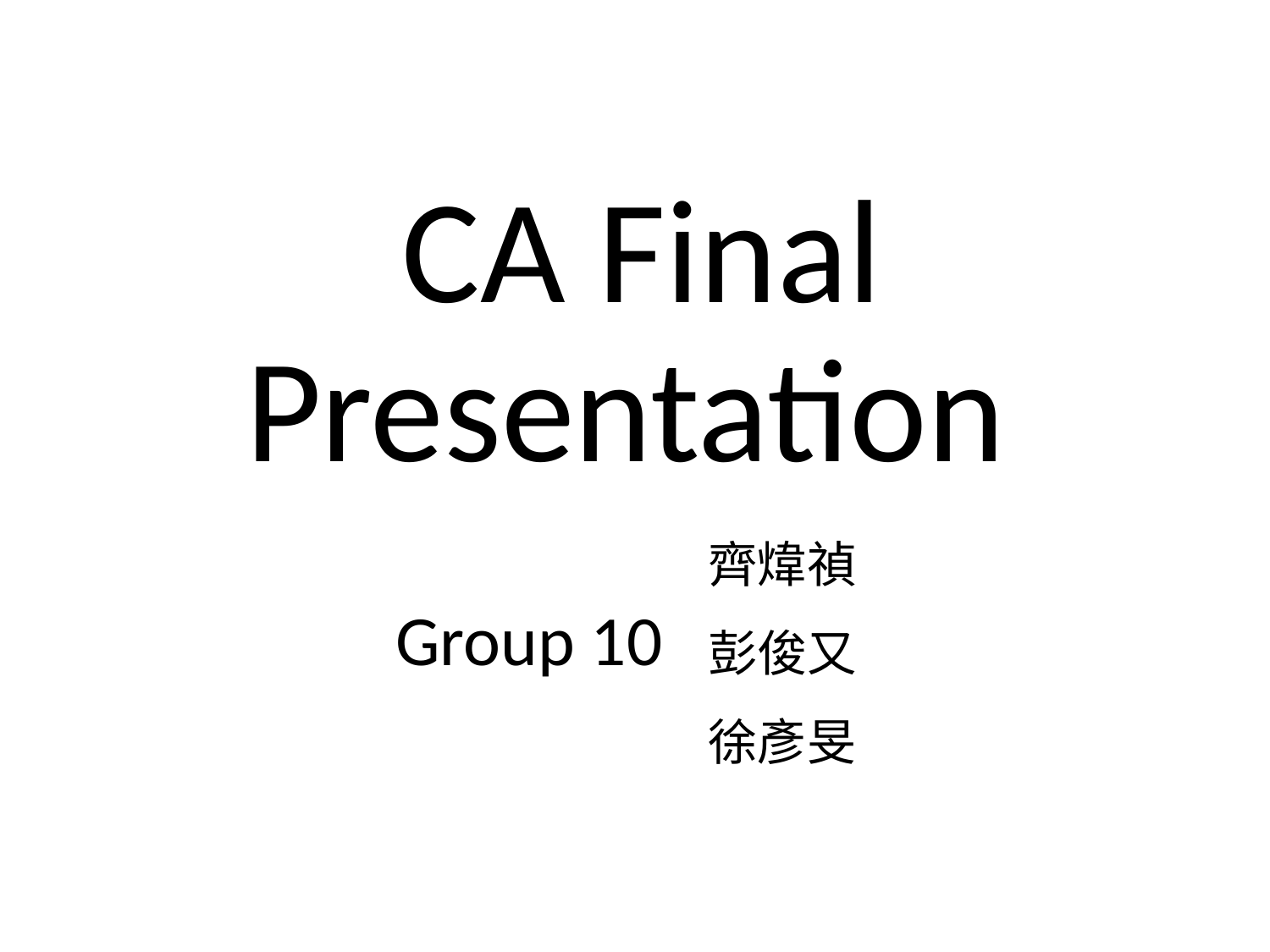

# CA Final Presentation
齊煒禎
彭俊又
徐彥旻
Group 10